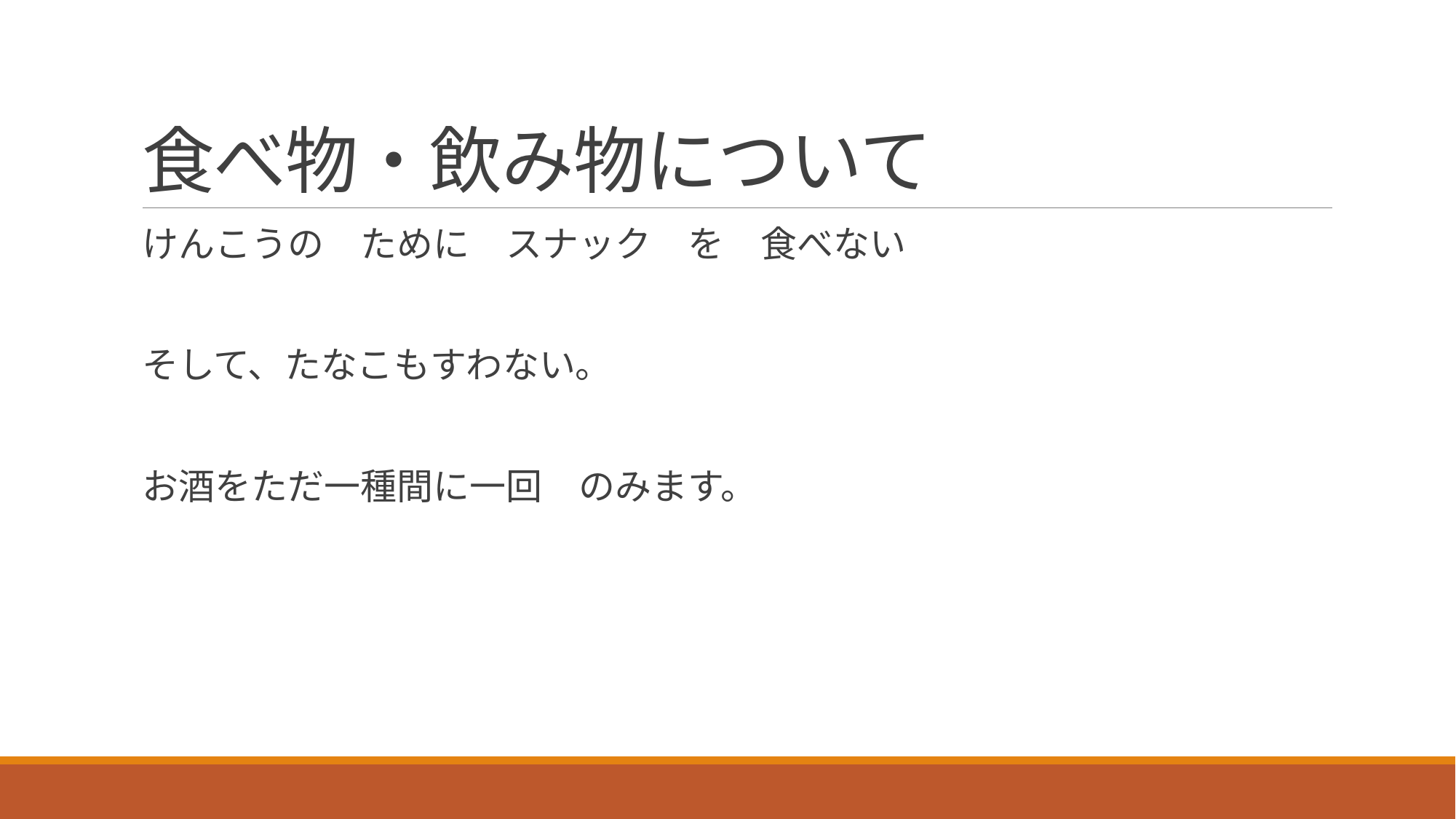

# 食べ物・飲み物について
けんこうの　ために　スナック　を　食べない

そして、たなこもすわない。

お酒をただ一種間に一回　のみます。